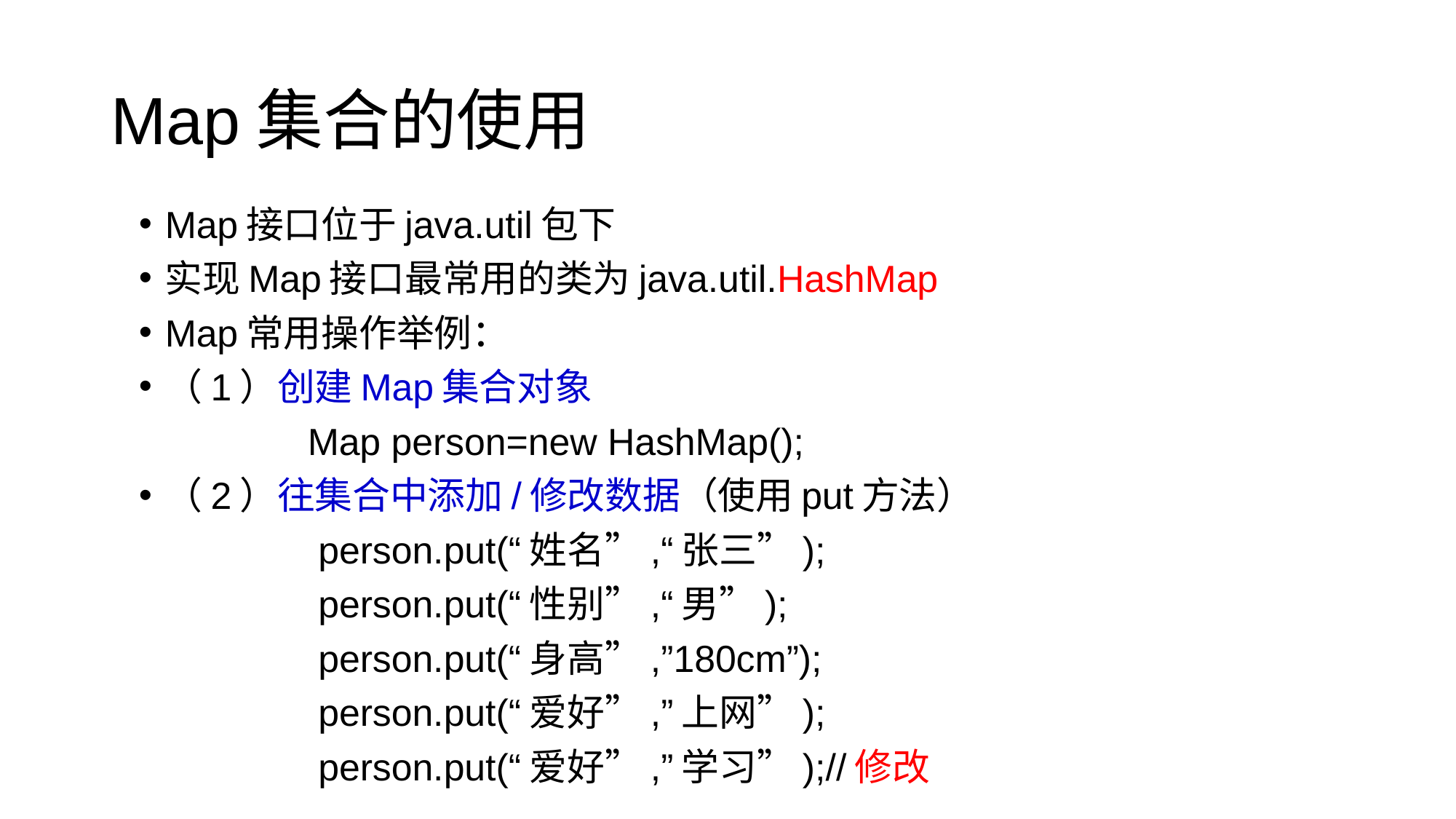

# Map集合的使用
Map接口位于java.util包下
实现Map接口最常用的类为java.util.HashMap
Map常用操作举例：
（1）创建Map集合对象
                Map person=new HashMap();
（2）往集合中添加/修改数据（使用put方法）
                 person.put(“姓名”,“张三”);
                 person.put(“性别”,“男”);
                 person.put(“身高”,”180cm”);
                 person.put(“爱好”,”上网”);
                 person.put(“爱好”,”学习”);//修改